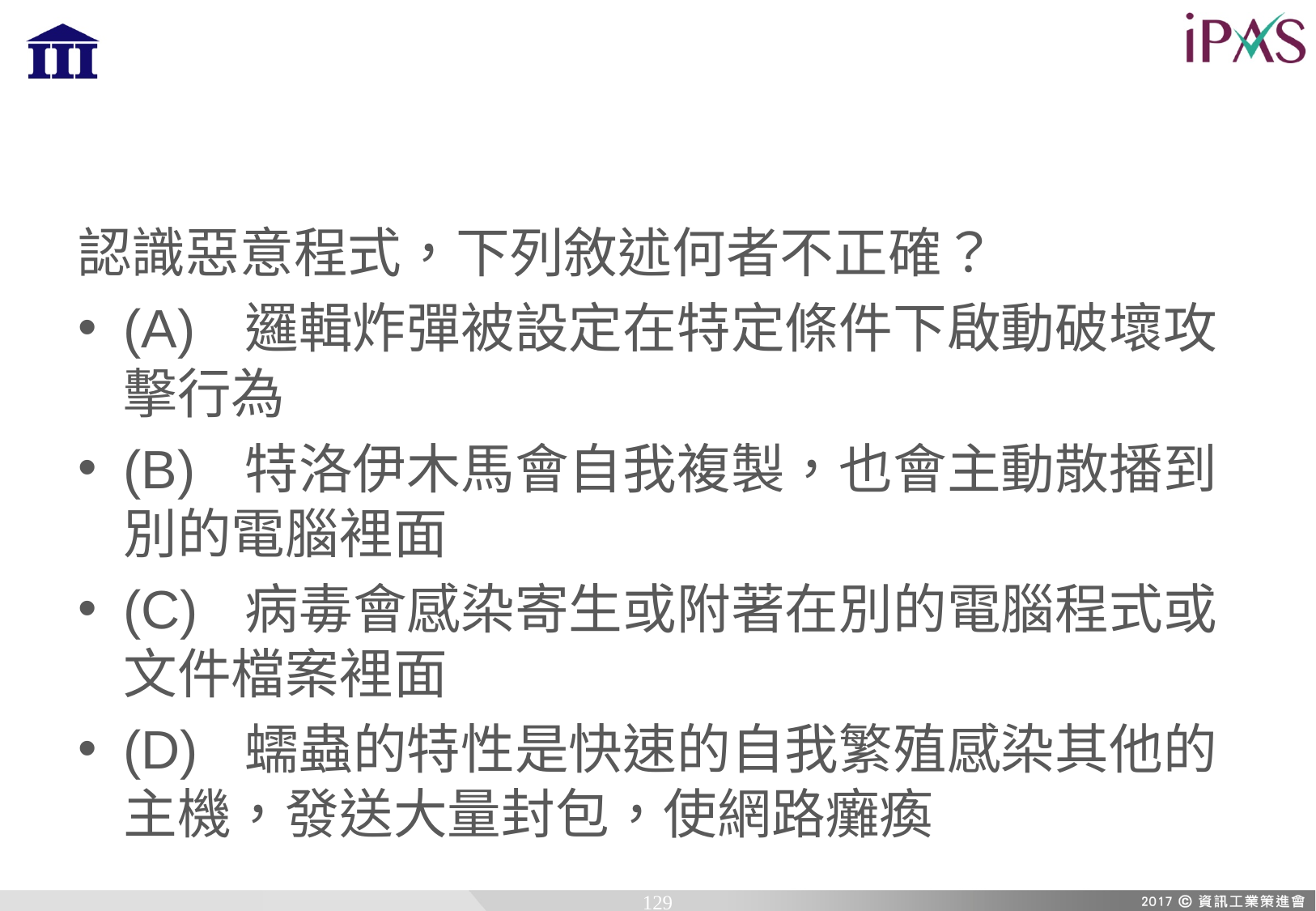

認識惡意程式，下列敘述何者不正確？
(A)	邏輯炸彈被設定在特定條件下啟動破壞攻擊行為
(B)	特洛伊木馬會自我複製，也會主動散播到別的電腦裡面
(C)	病毒會感染寄生或附著在別的電腦程式或文件檔案裡面
(D)	蠕蟲的特性是快速的自我繁殖感染其他的主機，發送大量封包，使網路癱瘓
129